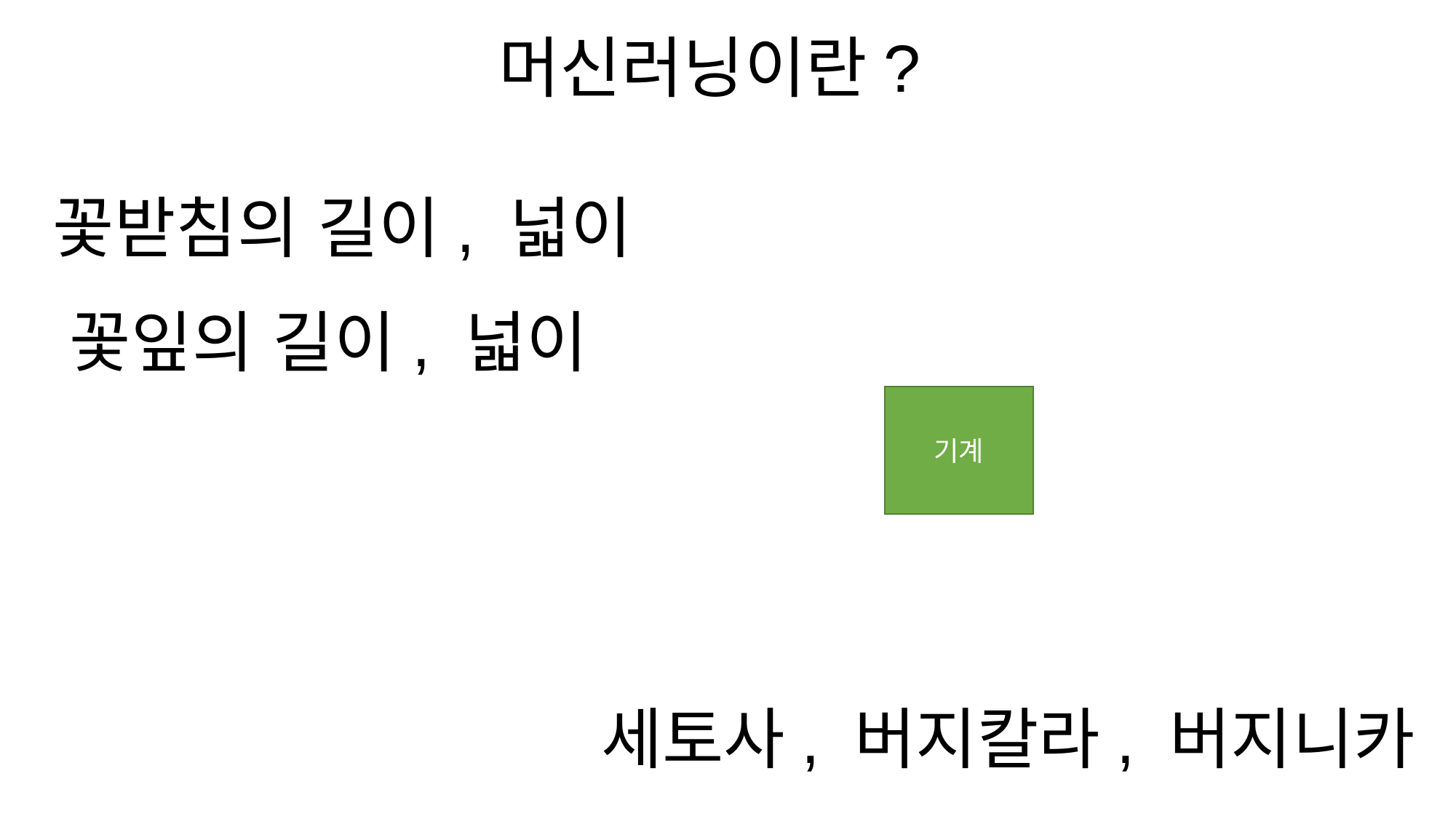

머신러닝이란?
꽃받침의 길이, 넓이
꽃잎의 길이, 넓이
기계
세토사, 버지칼라, 버지니카